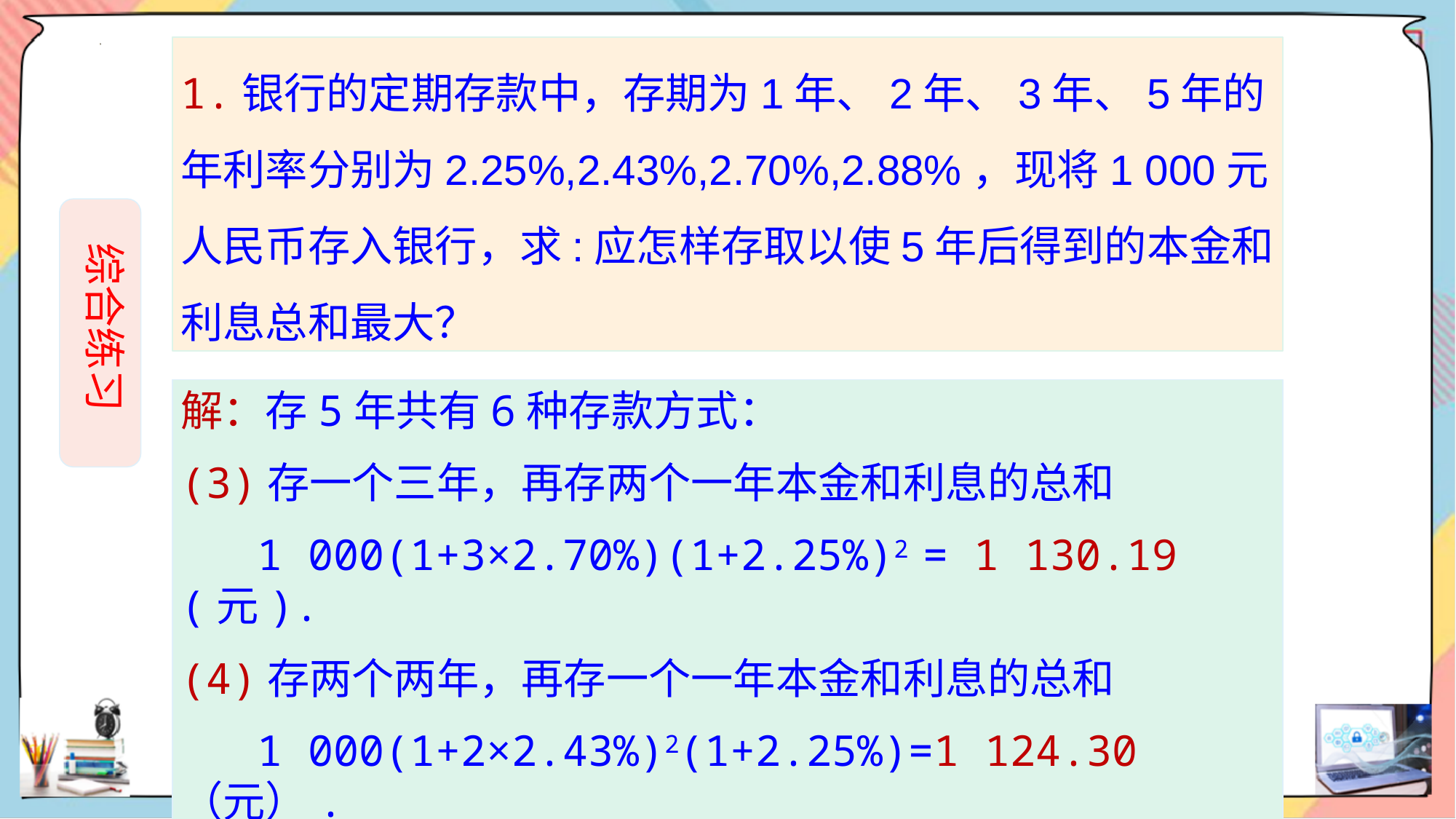

1.银行的定期存款中，存期为1年、2年、3年、5年的年利率分别为2.25%,2.43%,2.70%,2.88%，现将1 000元人民币存入银行，求:应怎样存取以使5年后得到的本金和利息总和最大？
  综合练习
解：存5年共有6种存款方式：
(3)存一个三年，再存两个一年本金和利息的总和
   1 000(1+3×2.70%)(1+2.25%)2 = 1 130.19(元).
(4)存两个两年，再存一个一年本金和利息的总和
   1 000(1+2×2.43%)2(1+2.25%)=1 124.30（元）.